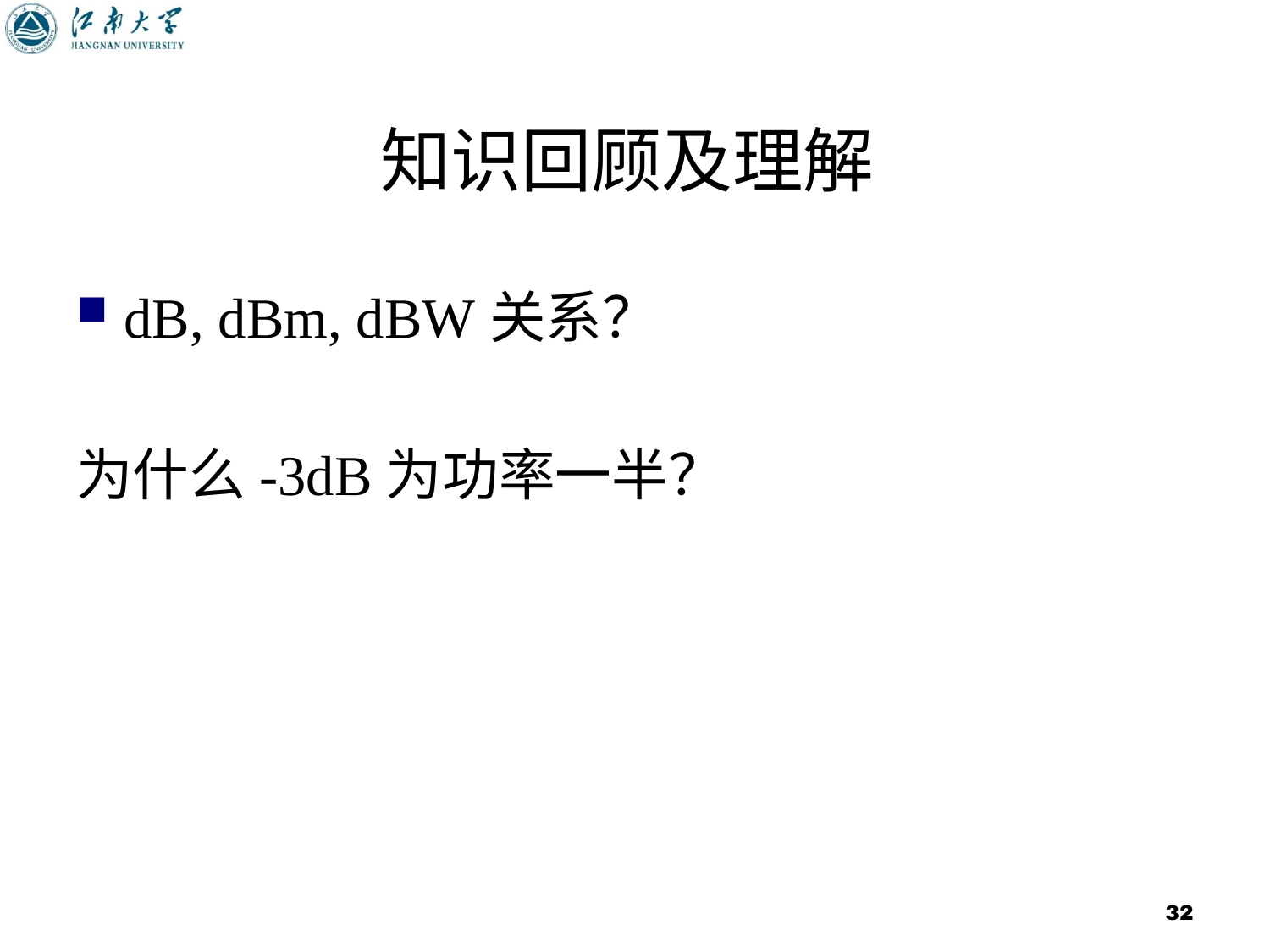

# 知识回顾及理解
dB, dBm, dBW关系？

为什么-3dB为功率一半？
32